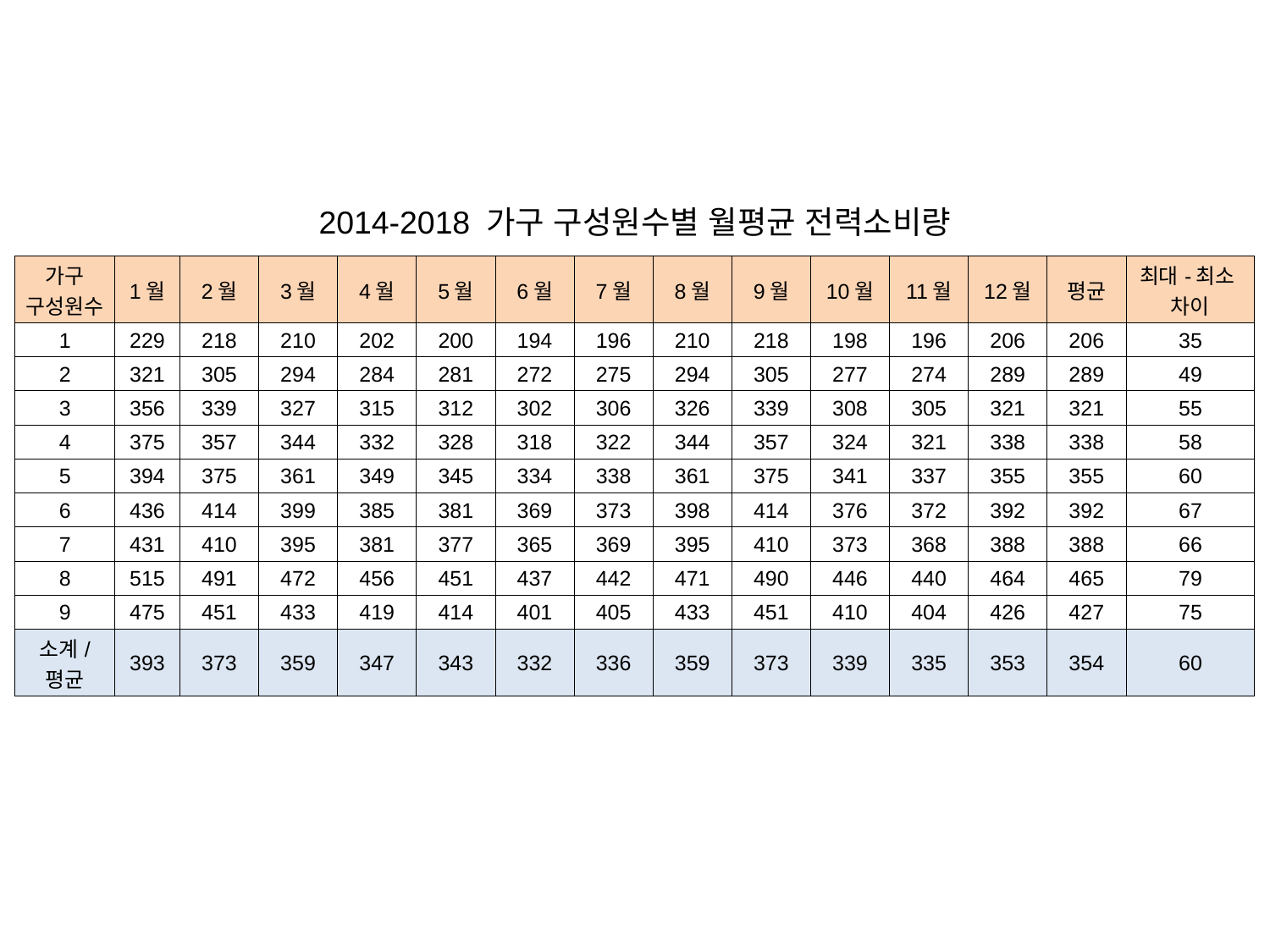

2014-2018 가구 구성원수별 월평균 전력소비량
| 가구 구성원수 | 1월 | 2월 | 3월 | 4월 | 5월 | 6월 | 7월 | 8월 | 9월 | 10월 | 11월 | 12월 | 평균 | 최대-최소 차이 |
| --- | --- | --- | --- | --- | --- | --- | --- | --- | --- | --- | --- | --- | --- | --- |
| 1 | 229 | 218 | 210 | 202 | 200 | 194 | 196 | 210 | 218 | 198 | 196 | 206 | 206 | 35 |
| 2 | 321 | 305 | 294 | 284 | 281 | 272 | 275 | 294 | 305 | 277 | 274 | 289 | 289 | 49 |
| 3 | 356 | 339 | 327 | 315 | 312 | 302 | 306 | 326 | 339 | 308 | 305 | 321 | 321 | 55 |
| 4 | 375 | 357 | 344 | 332 | 328 | 318 | 322 | 344 | 357 | 324 | 321 | 338 | 338 | 58 |
| 5 | 394 | 375 | 361 | 349 | 345 | 334 | 338 | 361 | 375 | 341 | 337 | 355 | 355 | 60 |
| 6 | 436 | 414 | 399 | 385 | 381 | 369 | 373 | 398 | 414 | 376 | 372 | 392 | 392 | 67 |
| 7 | 431 | 410 | 395 | 381 | 377 | 365 | 369 | 395 | 410 | 373 | 368 | 388 | 388 | 66 |
| 8 | 515 | 491 | 472 | 456 | 451 | 437 | 442 | 471 | 490 | 446 | 440 | 464 | 465 | 79 |
| 9 | 475 | 451 | 433 | 419 | 414 | 401 | 405 | 433 | 451 | 410 | 404 | 426 | 427 | 75 |
| 소계/ 평균 | 393 | 373 | 359 | 347 | 343 | 332 | 336 | 359 | 373 | 339 | 335 | 353 | 354 | 60 |